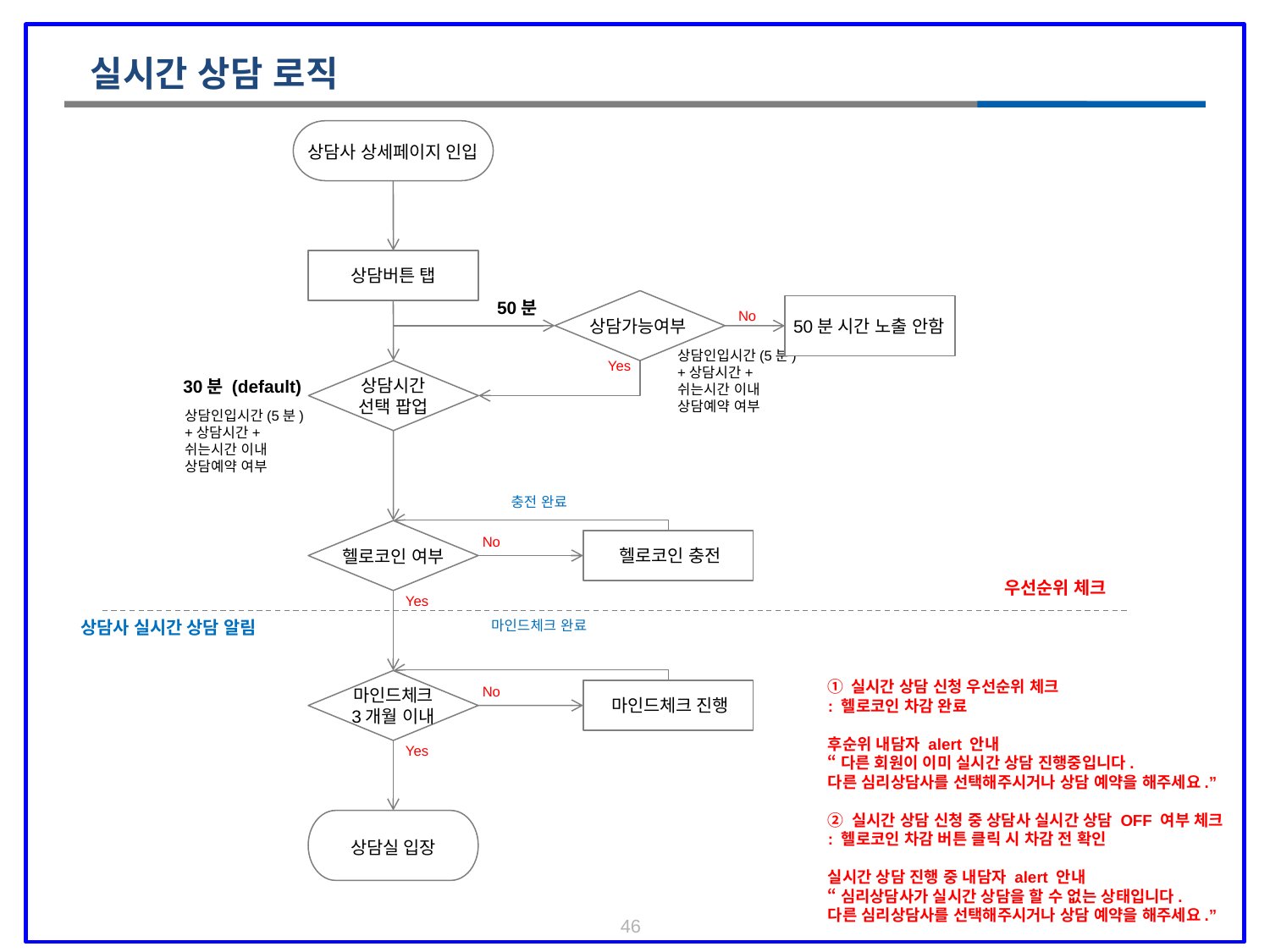

실시간 상담 로직

상담사 상세페이지 인입

상담버튼 탭
50분

No
50분 시간 노출 안함
상담가능여부
상담인입시간(5분)+상담시간+쉬는시간 이내 상담예약 여부
Yes

상담시간
선택 팝업
30분 (default)
상담인입시간(5분)+상담시간+쉬는시간 이내 상담예약 여부
충전 완료

No

헬로코인 충전
헬로코인 여부
우선순위 체크
Yes
상담사 실시간 상담 알림
마인드체크 완료
① 실시간 상담 신청 우선순위 체크
: 헬로코인 차감 완료

후순위 내담자 alert 안내
“다른 회원이 이미 실시간 상담 진행중입니다.
다른 심리상담사를 선택해주시거나 상담 예약을 해주세요.”

② 실시간 상담 신청 중 상담사 실시간 상담 OFF 여부 체크
: 헬로코인 차감 버튼 클릭 시 차감 전 확인

실시간 상담 진행 중 내담자 alert 안내
“심리상담사가 실시간 상담을 할 수 없는 상태입니다.
다른 심리상담사를 선택해주시거나 상담 예약을 해주세요.”

No
마인드체크
3개월 이내

마인드체크 진행
Yes

상담실 입장
46